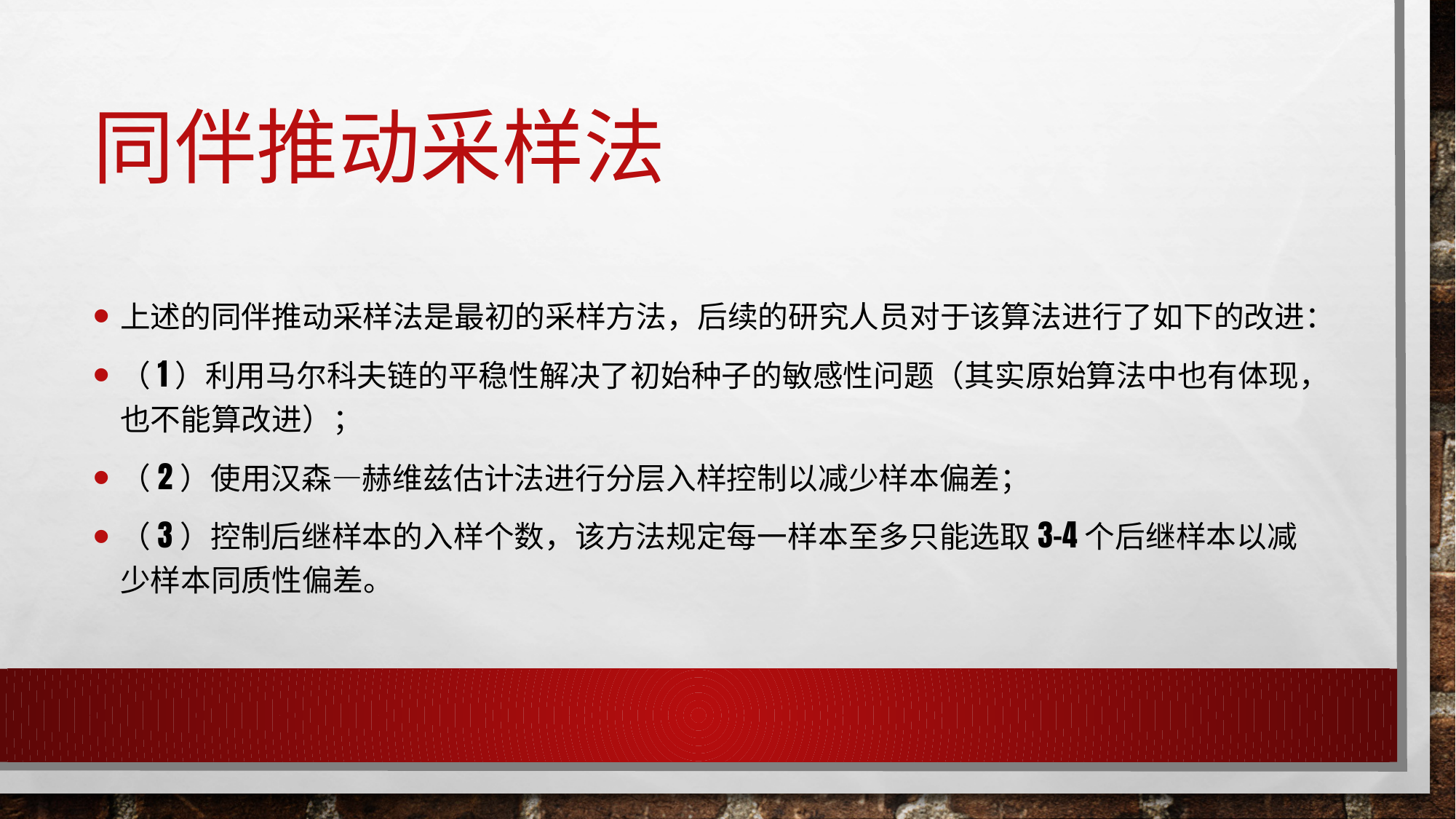

# 同伴推动采样法
上述的同伴推动采样法是最初的采样方法，后续的研究人员对于该算法进行了如下的改进：
（1）利用马尔科夫链的平稳性解决了初始种子的敏感性问题（其实原始算法中也有体现，也不能算改进）；
（2）使用汉森—赫维兹估计法进行分层入样控制以减少样本偏差；
（3）控制后继样本的入样个数，该方法规定每一样本至多只能选取3-4个后继样本以减少样本同质性偏差。